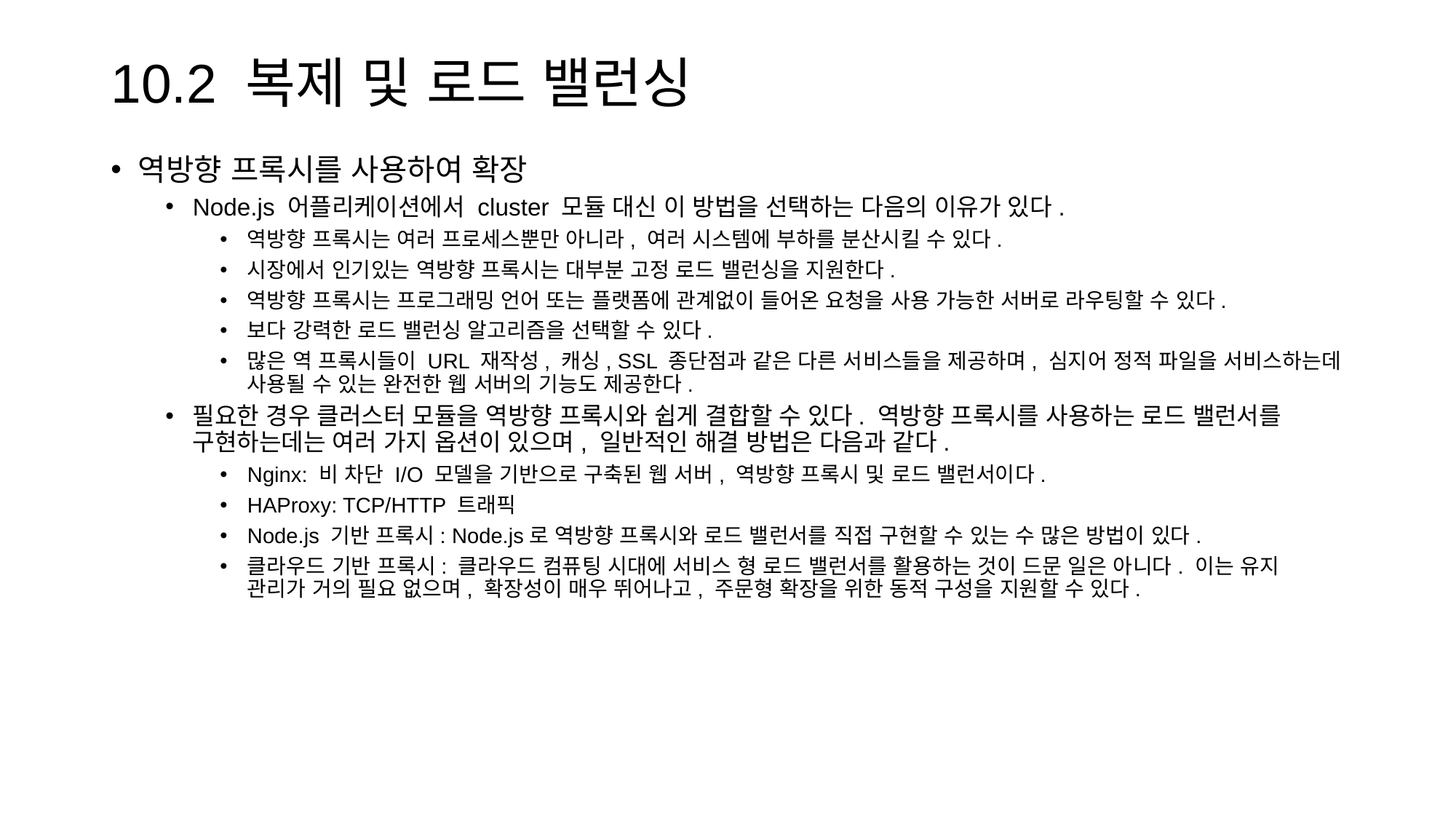

# 10.2 복제 및 로드 밸런싱
역방향 프록시를 사용하여 확장
Node.js 어플리케이션에서 cluster 모듈 대신 이 방법을 선택하는 다음의 이유가 있다.
역방향 프록시는 여러 프로세스뿐만 아니라, 여러 시스템에 부하를 분산시킬 수 있다.
시장에서 인기있는 역방향 프록시는 대부분 고정 로드 밸런싱을 지원한다.
역방향 프록시는 프로그래밍 언어 또는 플랫폼에 관계없이 들어온 요청을 사용 가능한 서버로 라우팅할 수 있다.
보다 강력한 로드 밸런싱 알고리즘을 선택할 수 있다.
많은 역 프록시들이 URL 재작성, 캐싱, SSL 종단점과 같은 다른 서비스들을 제공하며, 심지어 정적 파일을 서비스하는데 사용될 수 있는 완전한 웹 서버의 기능도 제공한다.
필요한 경우 클러스터 모듈을 역방향 프록시와 쉽게 결합할 수 있다. 역방향 프록시를 사용하는 로드 밸런서를 구현하는데는 여러 가지 옵션이 있으며, 일반적인 해결 방법은 다음과 같다.
Nginx: 비 차단 I/O 모델을 기반으로 구축된 웹 서버, 역방향 프록시 및 로드 밸런서이다.
HAProxy: TCP/HTTP 트래픽
Node.js 기반 프록시: Node.js로 역방향 프록시와 로드 밸런서를 직접 구현할 수 있는 수 많은 방법이 있다.
클라우드 기반 프록시: 클라우드 컴퓨팅 시대에 서비스 형 로드 밸런서를 활용하는 것이 드문 일은 아니다. 이는 유지 관리가 거의 필요 없으며, 확장성이 매우 뛰어나고, 주문형 확장을 위한 동적 구성을 지원할 수 있다.